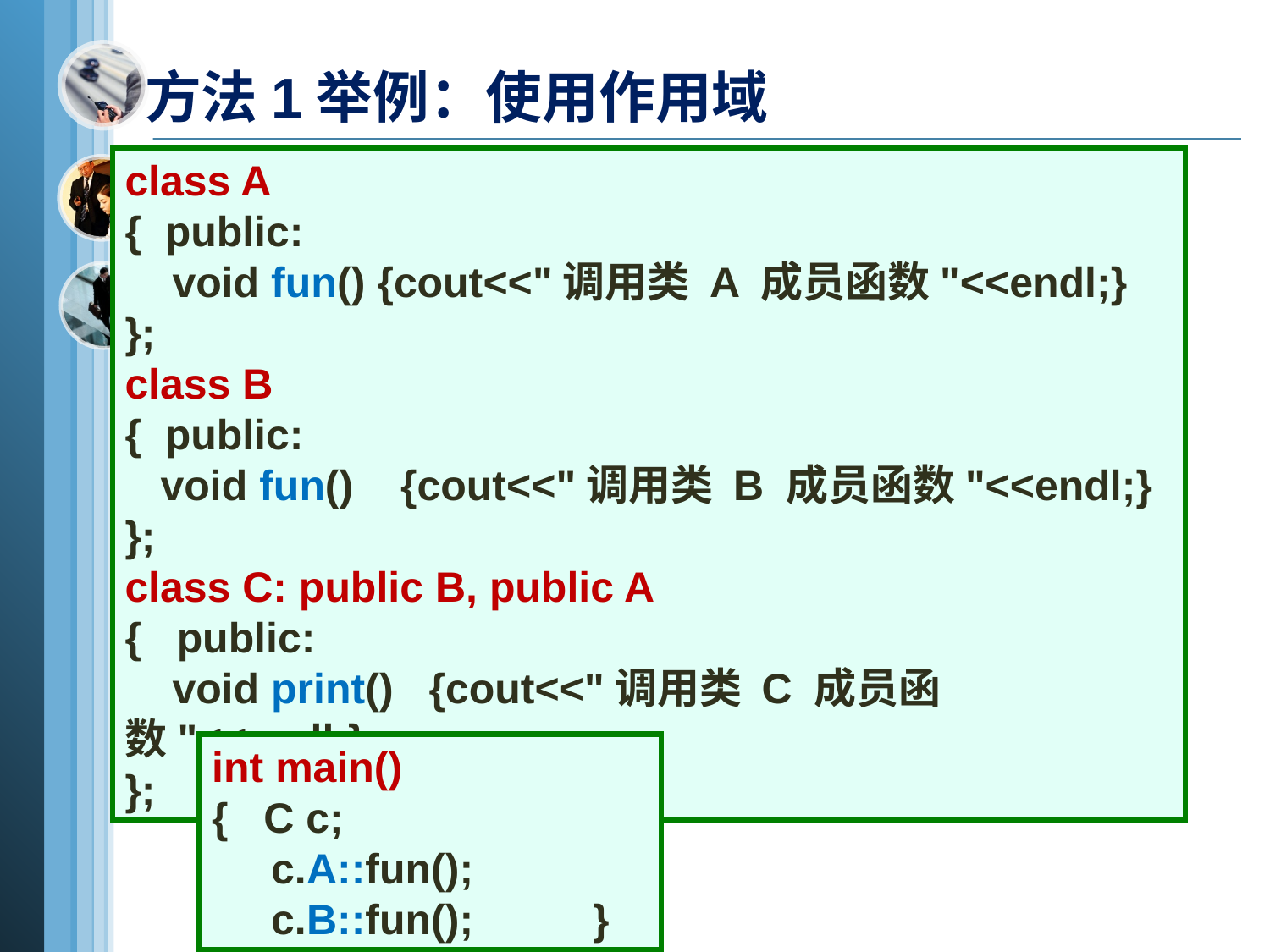

方法1举例：使用作用域
class A
{  public:
    void fun() {cout<<"调用类 A 成员函数"<<endl;}
};
class B
{  public:
   void fun()    {cout<<"调用类 B 成员函数"<<endl;}
};
class C: public B, public A
{   public:
    void print()   {cout<<"调用类 C 成员函数"<<endl;}
};
int main()
{   C c;
     c.A::fun();
     c.B::fun(); 	}